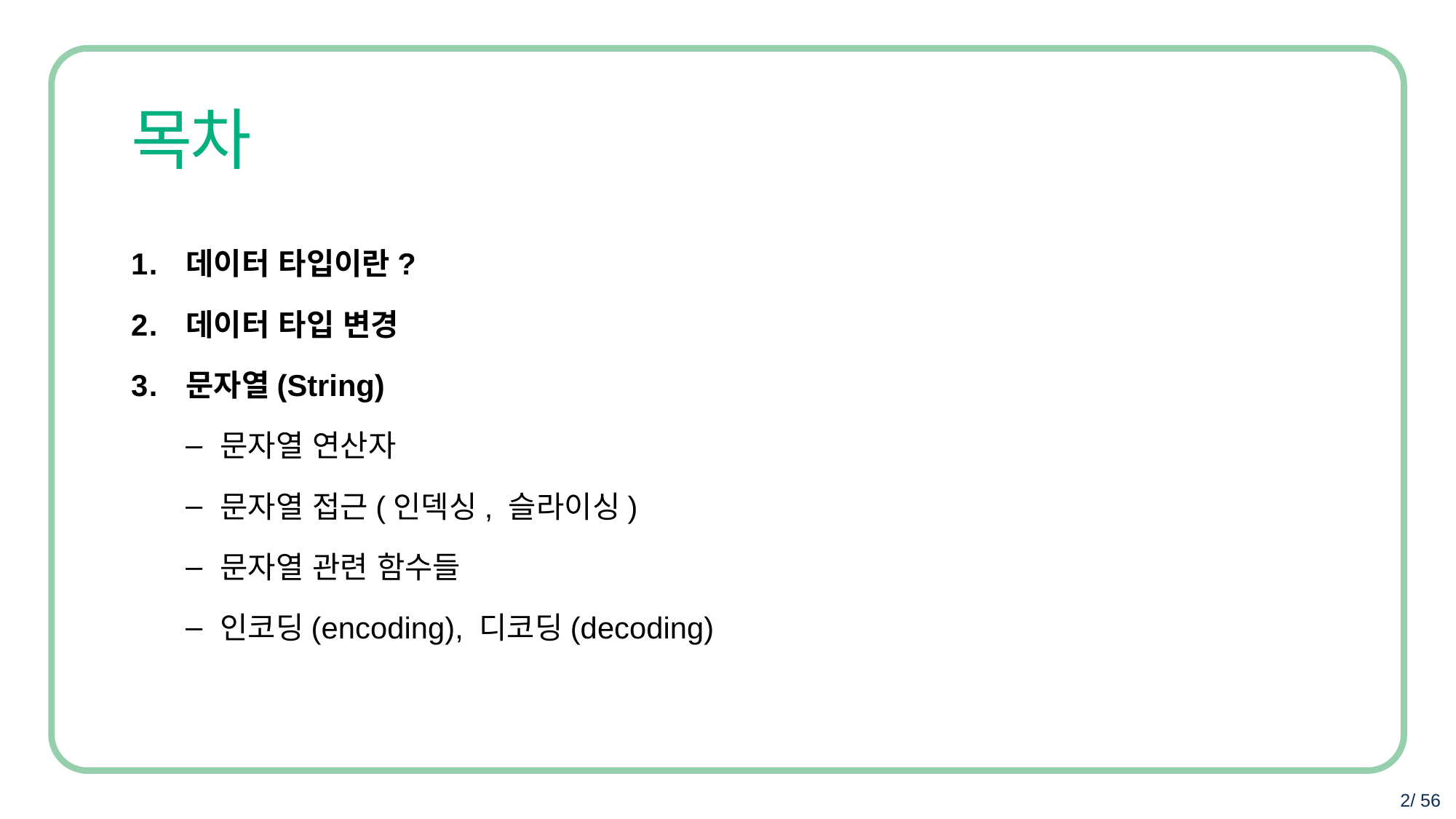

데이터 타입이란?
데이터 타입 변경
문자열(String)
문자열 연산자
문자열 접근(인덱싱, 슬라이싱)
문자열 관련 함수들
인코딩(encoding), 디코딩(decoding)